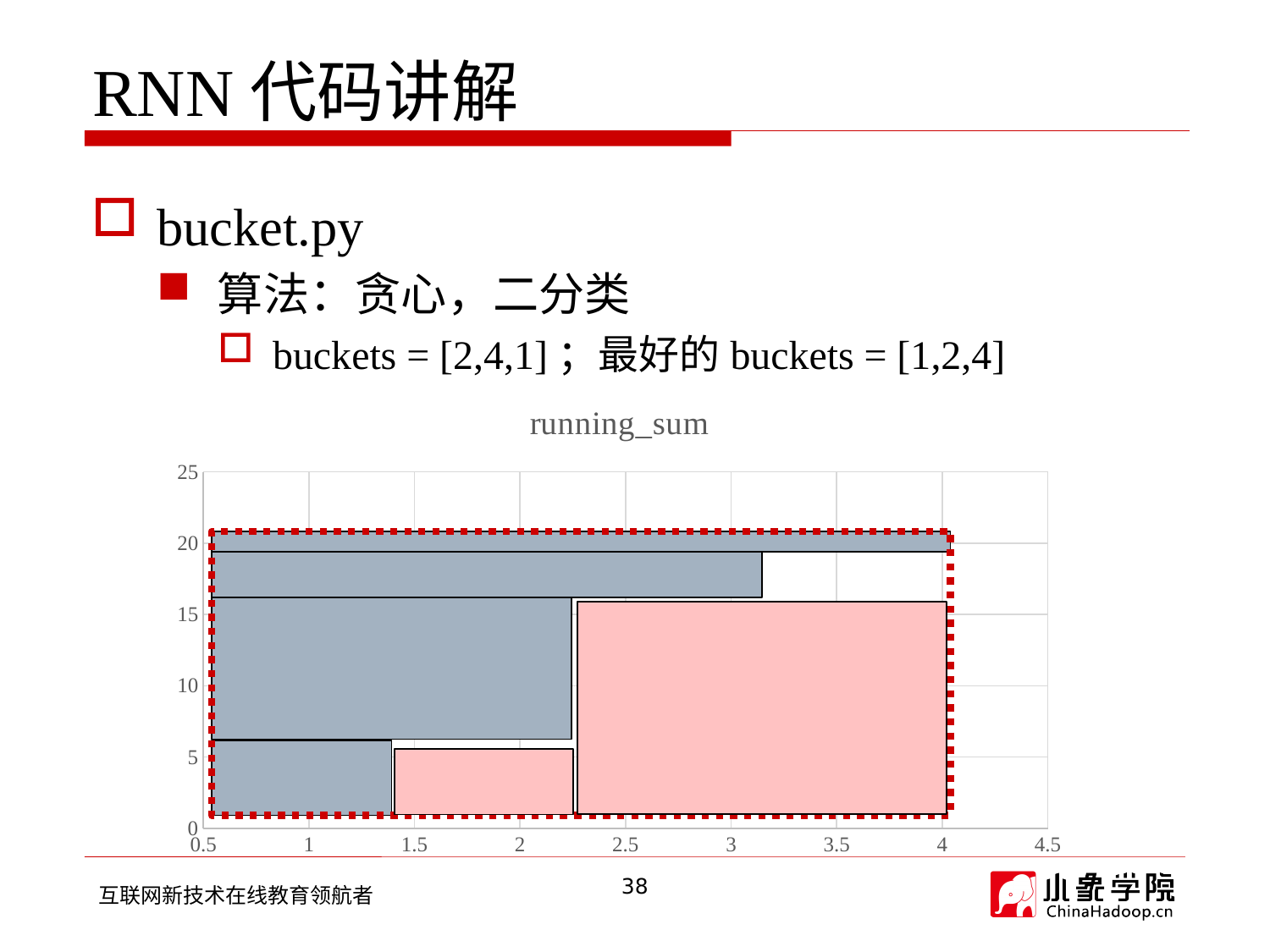

# RNN代码讲解
bucket.py
算法：贪心，二分类
buckets = [2,4,1]；最好的buckets = [1,2,4]

### Chart:

| Category | running_sum |
|---|---|

38